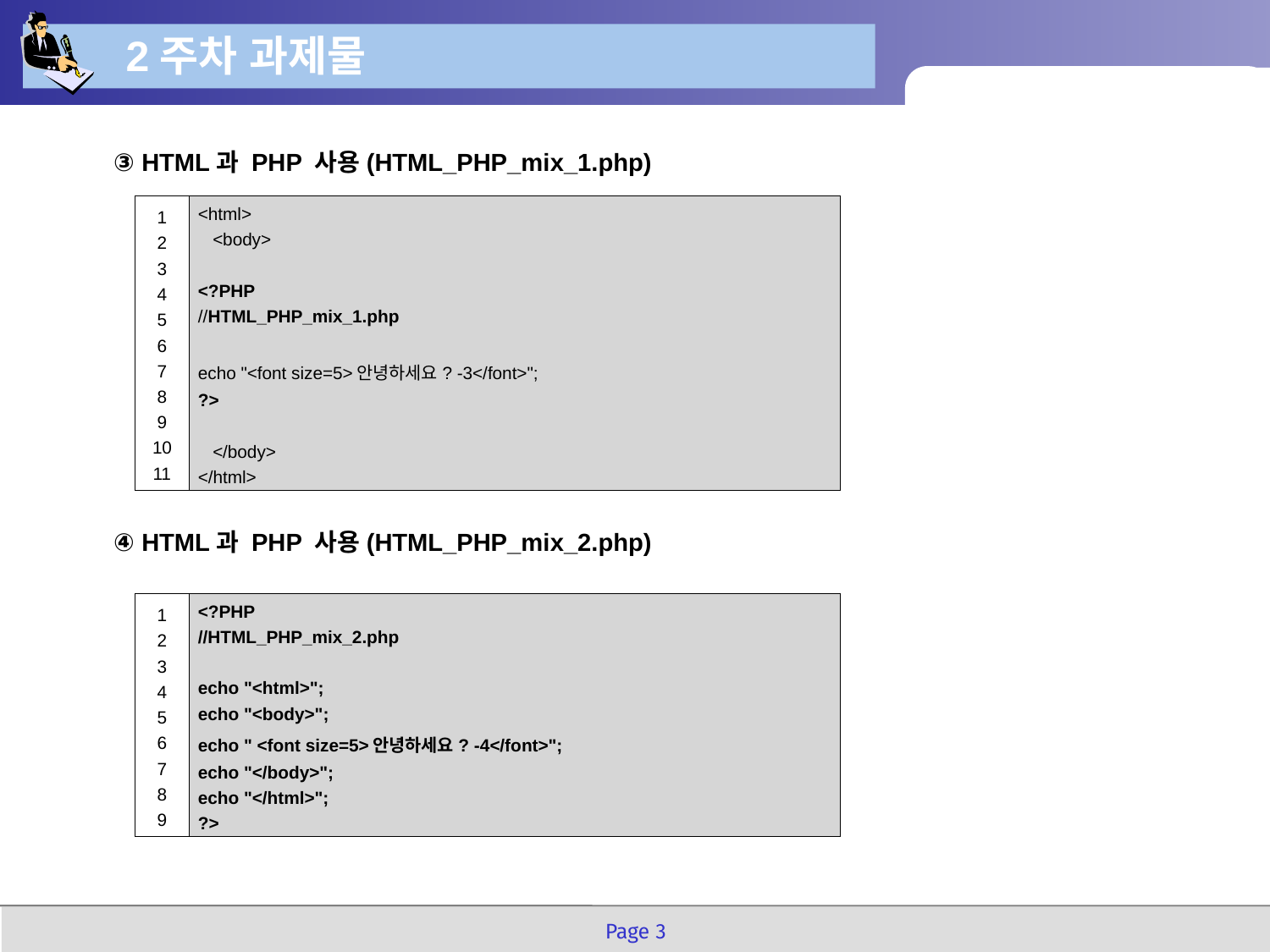

2주차 과제물

  ③ HTML과 PHP 사용(HTML_PHP_mix_1.php)

  ④ HTML과 PHP 사용(HTML_PHP_mix_2.php)

| 1 2 3 4 5 6 7 8 9 10 11 | <html> <body> <?PHP //HTML\_PHP\_mix\_1.php echo "<font size=5>안녕하세요? -3</font>"; ?> </body> </html> |
| --- | --- |
| 1 2 3 4 5 6 7 8 9 | <?PHP //HTML\_PHP\_mix\_2.php echo "<html>"; echo "<body>"; echo " <font size=5>안녕하세요? -4</font>"; echo "</body>"; echo "</html>"; ?> |
| --- | --- |
Page 3